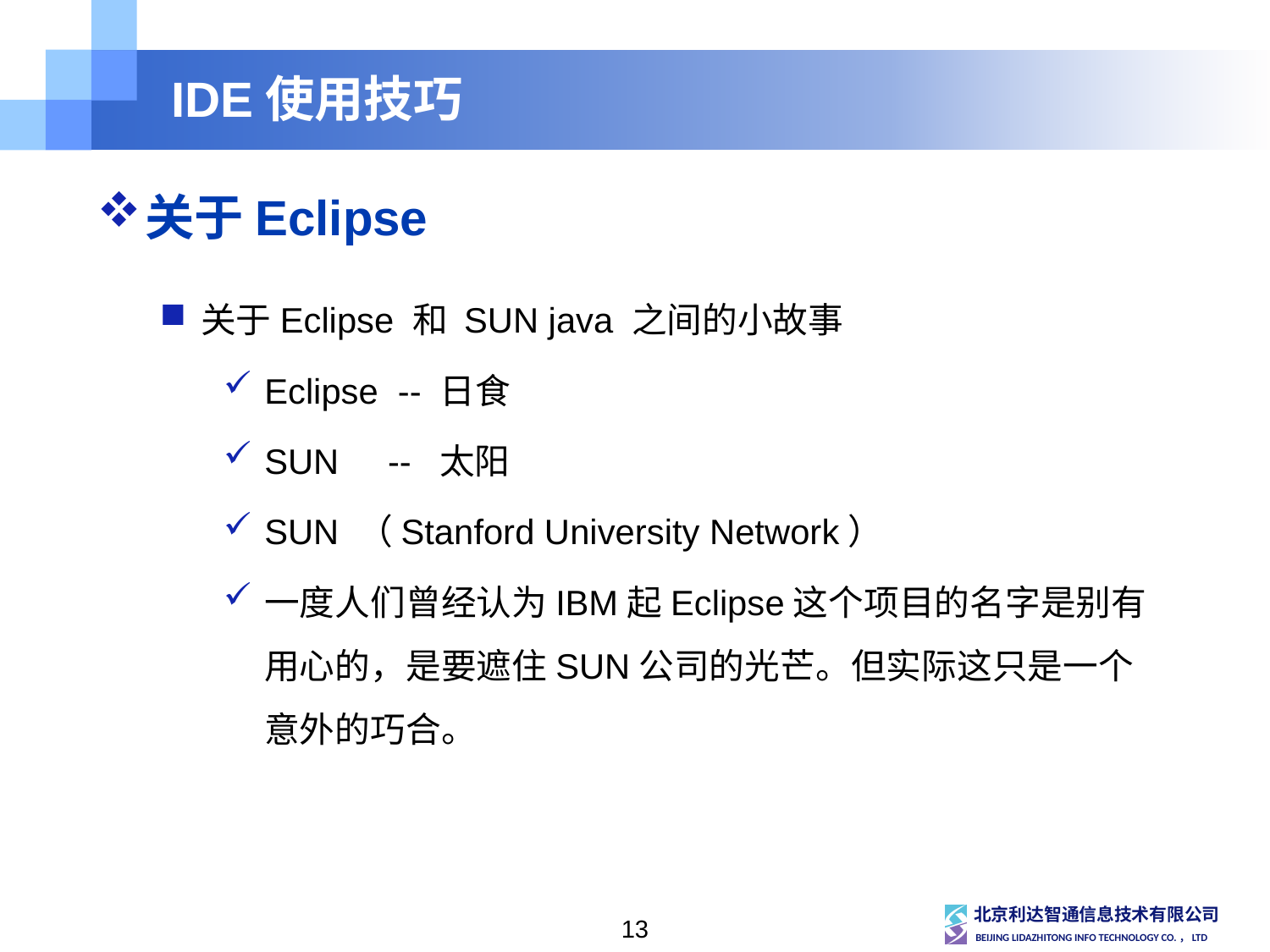

# IDE使用技巧
关于Eclipse

关于Eclipse 和 SUN java 之间的小故事
Eclipse  -- 日食
SUN     --  太阳
SUN （Stanford University Network）
一度人们曾经认为IBM起Eclipse这个项目的名字是别有用心的，是要遮住SUN公司的光芒。但实际这只是一个意外的巧合。

13